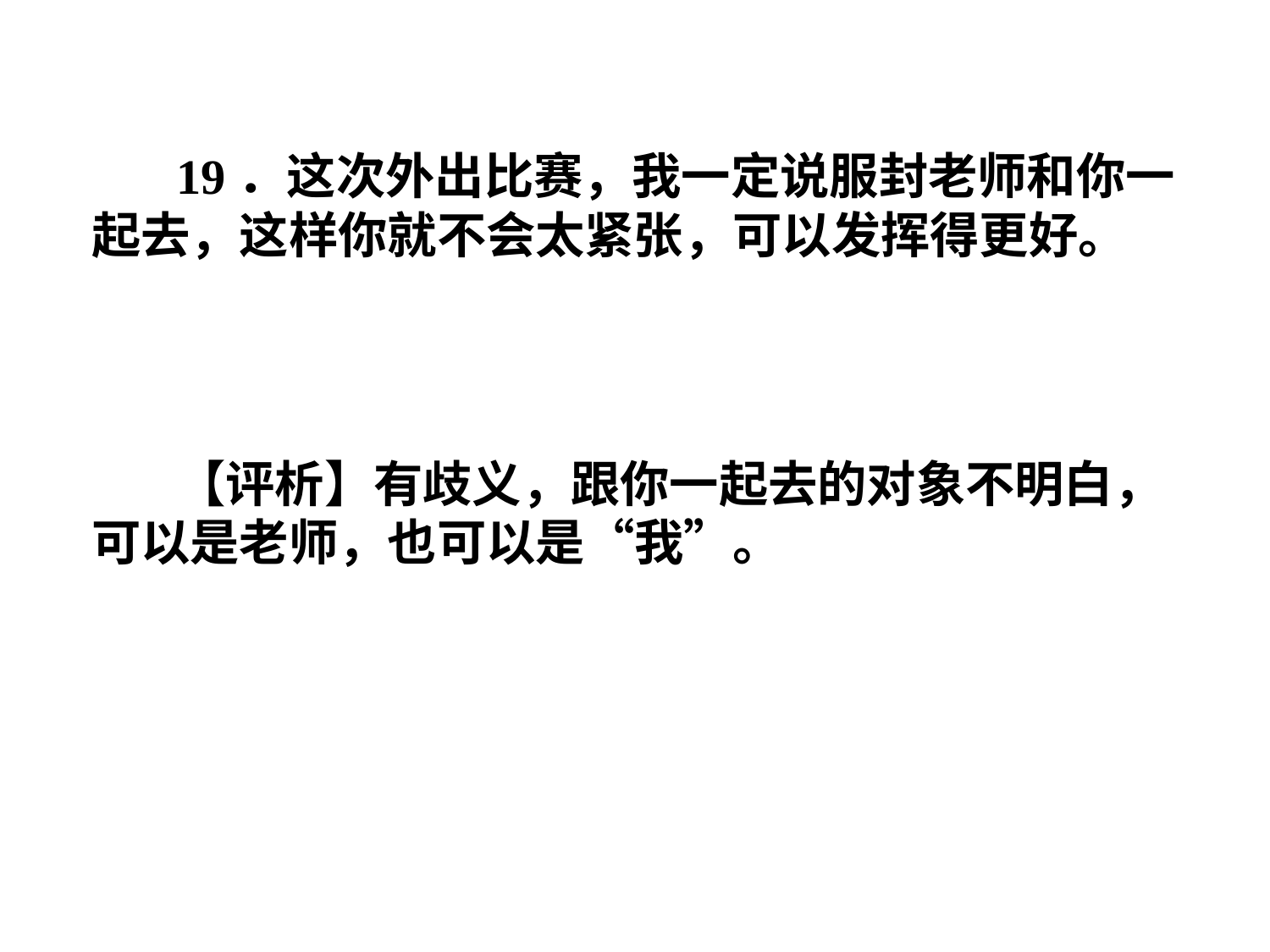

19．这次外出比赛，我一定说服封老师和你一起去，这样你就不会太紧张，可以发挥得更好。
【评析】有歧义，跟你一起去的对象不明白，可以是老师，也可以是“我”。